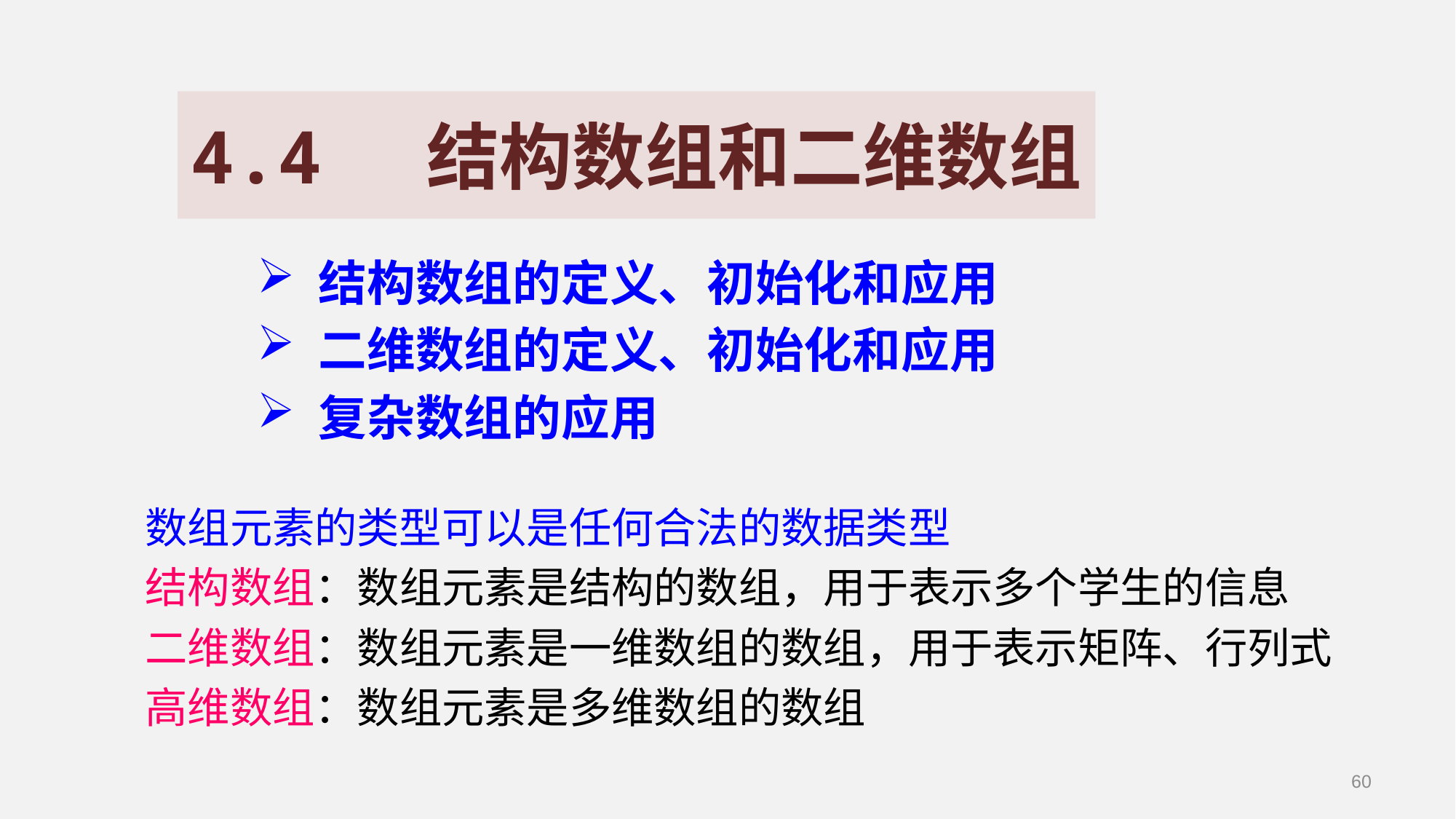

4.4  结构数组和二维数组
 结构数组的定义、初始化和应用
 二维数组的定义、初始化和应用
 复杂数组的应用
数组元素的类型可以是任何合法的数据类型
结构数组：数组元素是结构的数组，用于表示多个学生的信息
二维数组：数组元素是一维数组的数组，用于表示矩阵、行列式
高维数组：数组元素是多维数组的数组
60